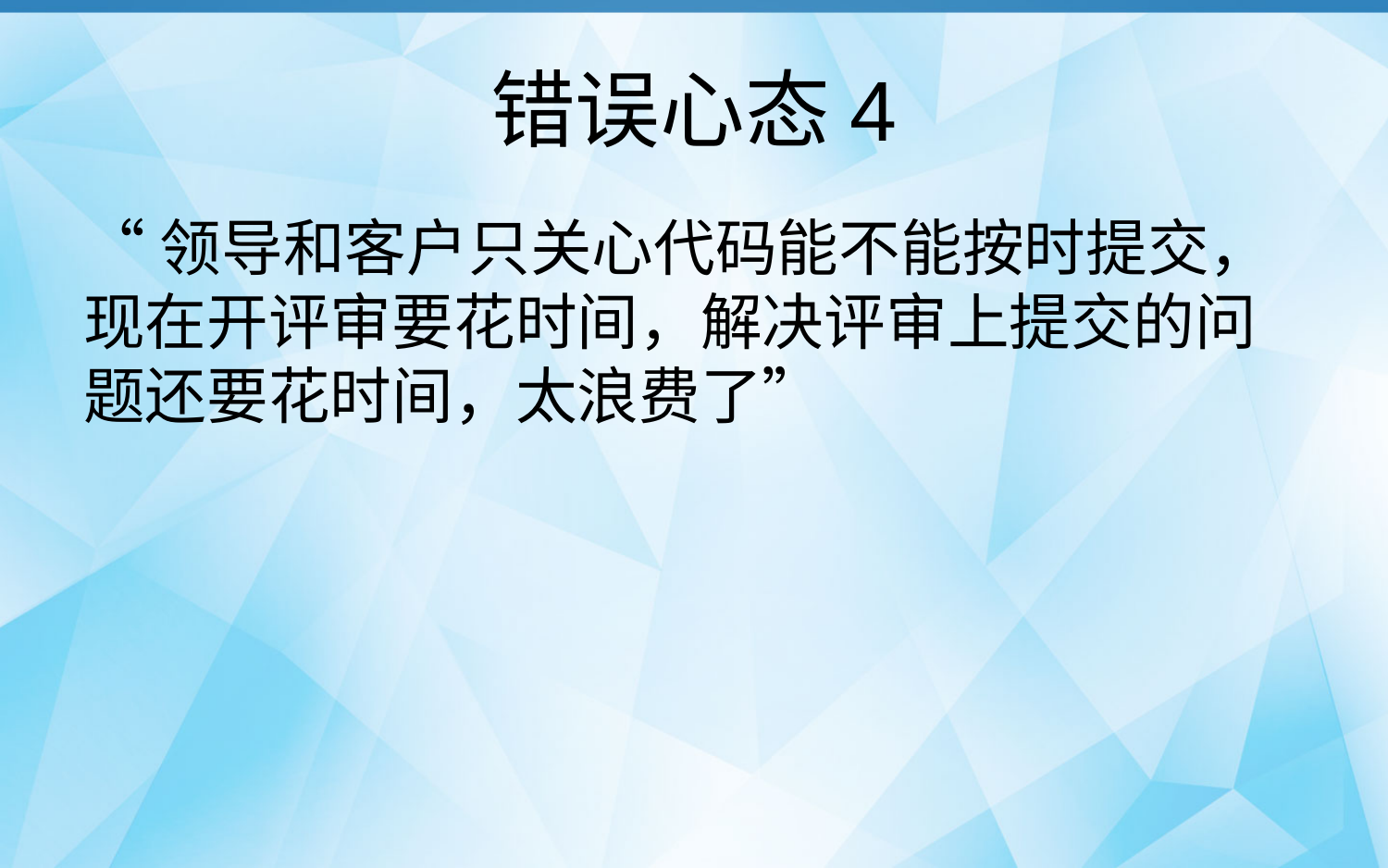

# 错误心态4
“领导和客户只关心代码能不能按时提交，现在开评审要花时间，解决评审上提交的问题还要花时间，太浪费了”